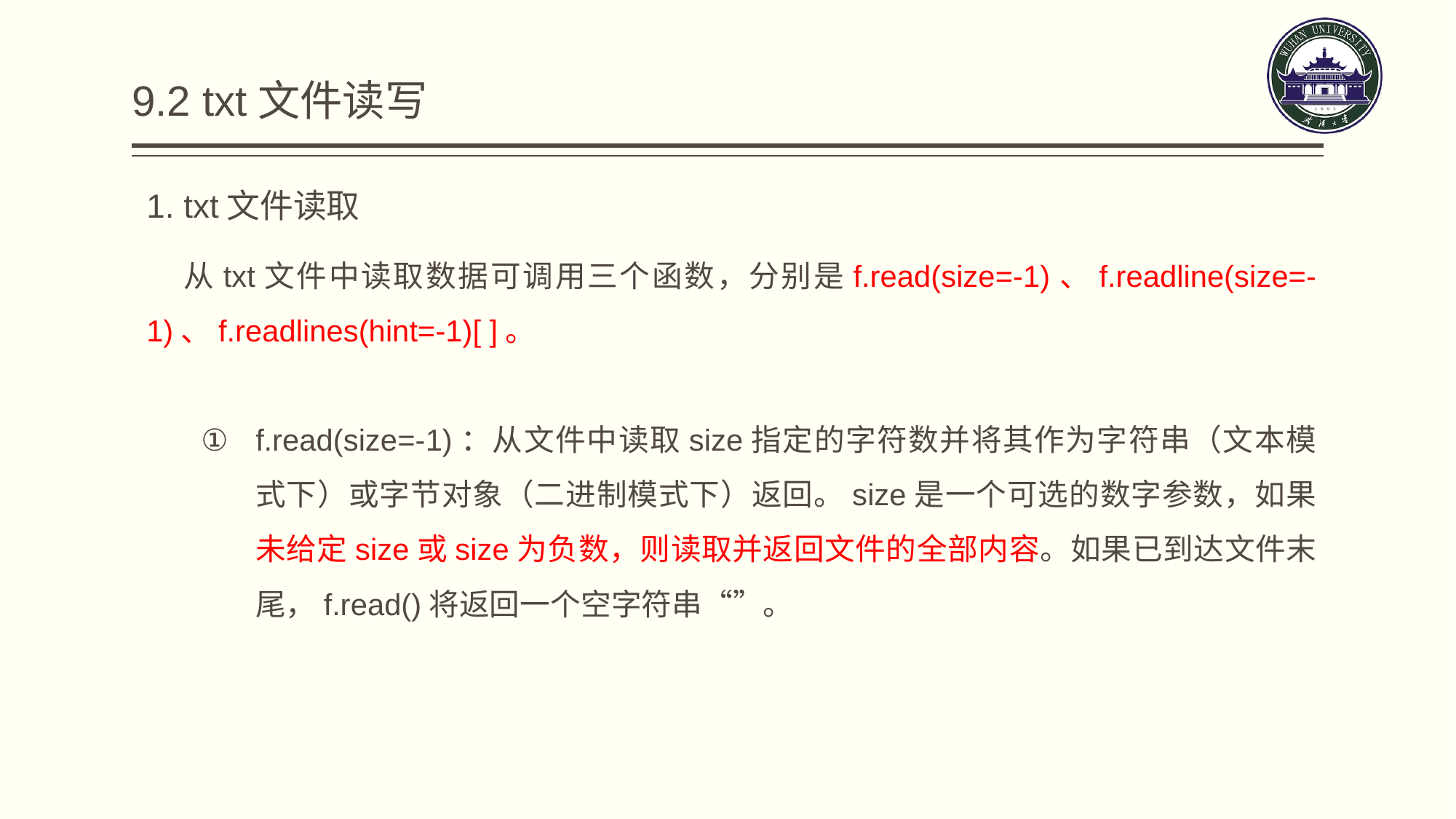

9.2 txt文件读写
1. txt文件读取
    从txt文件中读取数据可调用三个函数，分别是f.read(size=-1)、f.readline(size=-1)、f.readlines(hint=-1)[ ]。

f.read(size=-1)：从文件中读取size指定的字符数并将其作为字符串（文本模式下）或字节对象（二进制模式下）返回。size是一个可选的数字参数，如果未给定size或size为负数，则读取并返回文件的全部内容。如果已到达文件末尾，f.read()将返回一个空字符串“”。